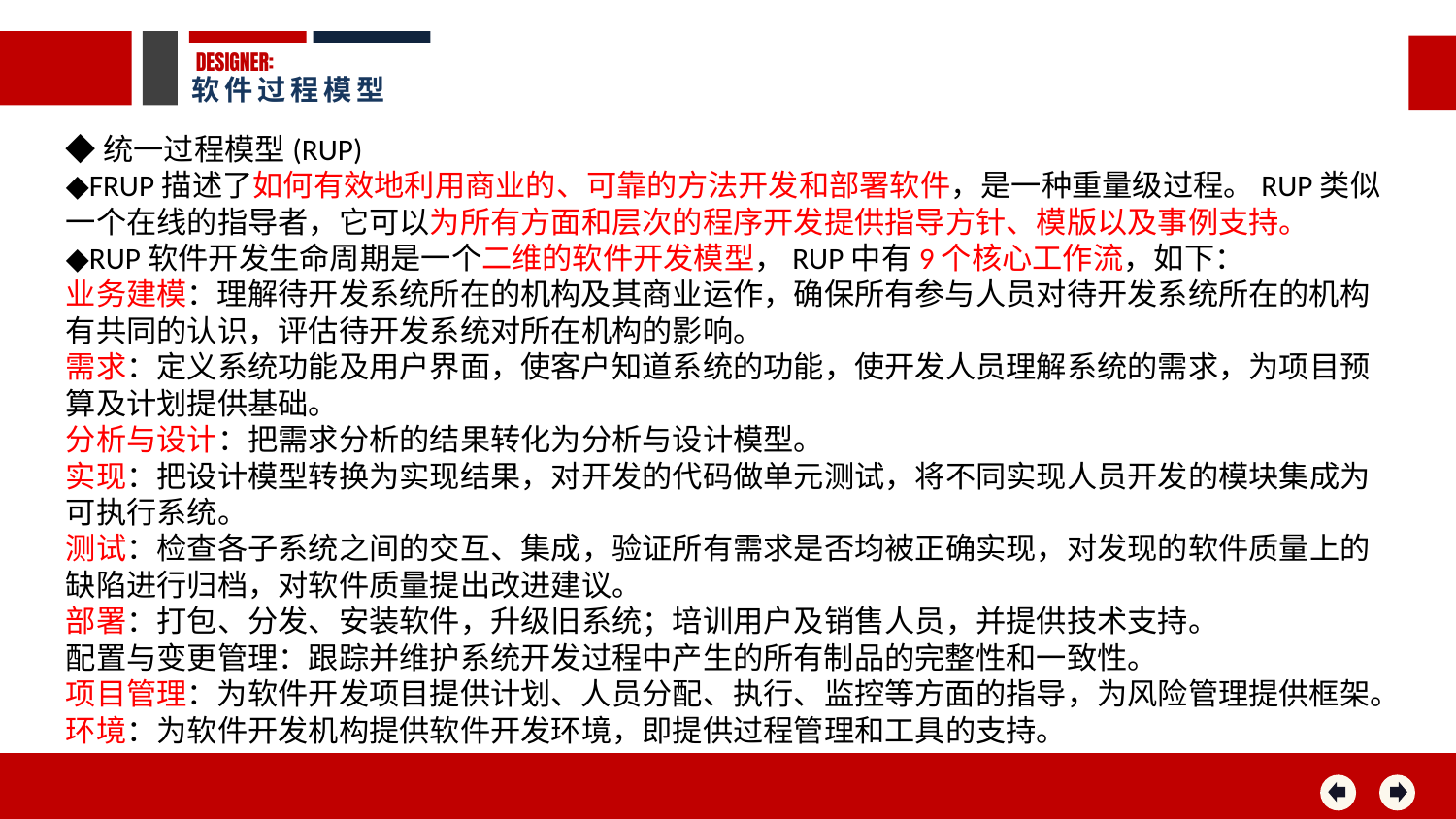

DESIGNER:
软件过程模型
◆统一过程模型(RUP)
◆FRUP描述了如何有效地利用商业的、可靠的方法开发和部署软件，是一种重量级过程。RUP类似一个在线的指导者，它可以为所有方面和层次的程序开发提供指导方针、模版以及事例支持。
◆RUP软件开发生命周期是一个二维的软件开发模型，RUP中有9个核心工作流，如下：
业务建模：理解待开发系统所在的机构及其商业运作，确保所有参与人员对待开发系统所在的机构有共同的认识，评估待开发系统对所在机构的影响。
需求：定义系统功能及用户界面，使客户知道系统的功能，使开发人员理解系统的需求，为项目预算及计划提供基础。
分析与设计：把需求分析的结果转化为分析与设计模型。
实现：把设计模型转换为实现结果，对开发的代码做单元测试，将不同实现人员开发的模块集成为可执行系统。
测试：检查各子系统之间的交互、集成，验证所有需求是否均被正确实现，对发现的软件质量上的缺陷进行归档，对软件质量提出改进建议。
部署：打包、分发、安装软件，升级旧系统；培训用户及销售人员，并提供技术支持。
配置与变更管理：跟踪并维护系统开发过程中产生的所有制品的完整性和一致性。
项目管理：为软件开发项目提供计划、人员分配、执行、监控等方面的指导，为风险管理提供框架。
环境：为软件开发机构提供软件开发环境，即提供过程管理和工具的支持。